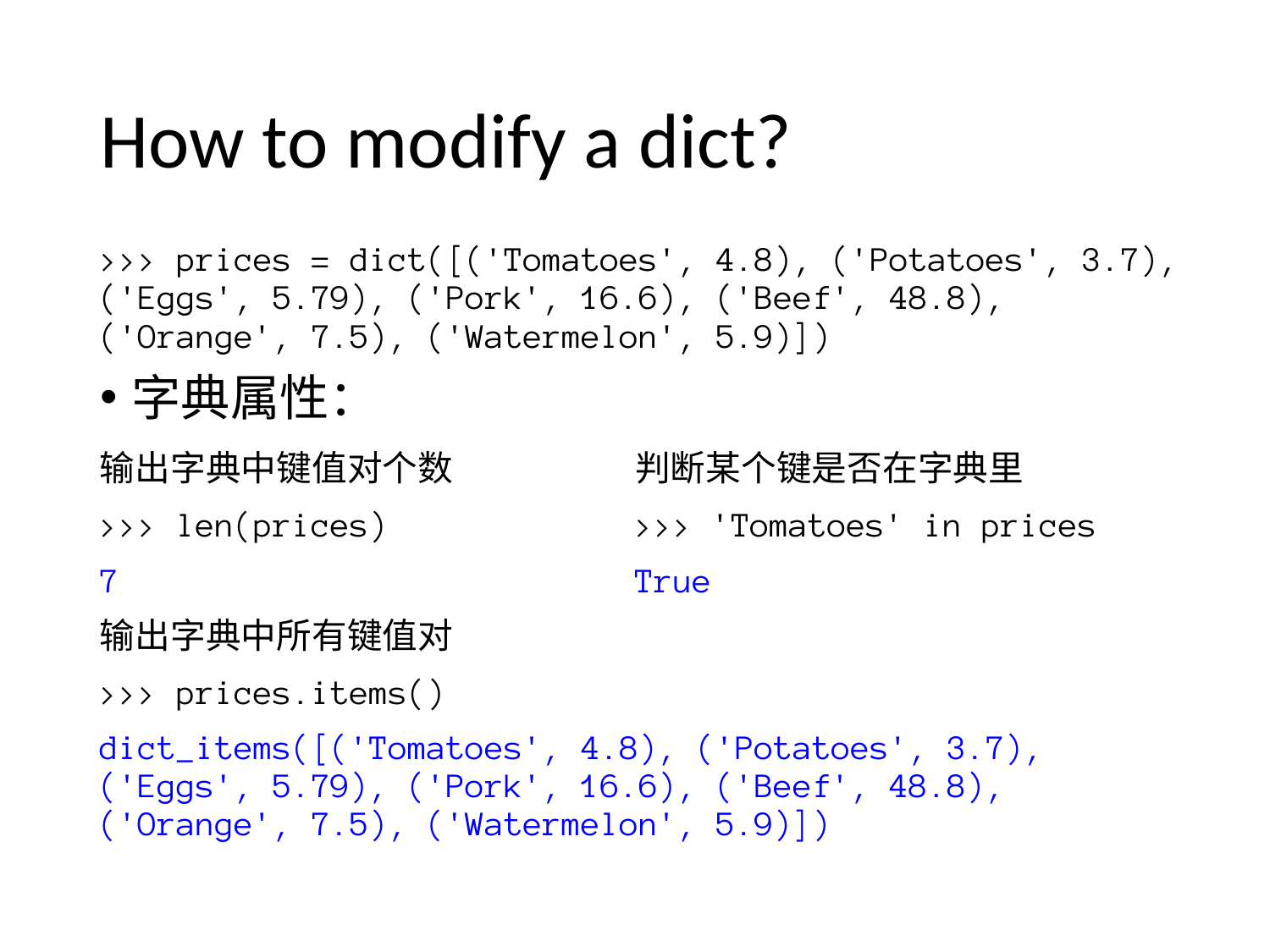

# How to modify a dict?
>>> prices = dict([('Tomatoes', 4.8), ('Potatoes', 3.7), ('Eggs', 5.79), ('Pork', 16.6), ('Beef', 48.8), ('Orange', 7.5), ('Watermelon', 5.9)])
字典属性：
判断某个键是否在字典里
>>> 'Tomatoes' in prices
True

输出字典中键值对个数
>>> len(prices)
7
输出字典中所有键值对
>>> prices.items()
dict_items([('Tomatoes', 4.8), ('Potatoes', 3.7), ('Eggs', 5.79), ('Pork', 16.6), ('Beef', 48.8), ('Orange', 7.5), ('Watermelon', 5.9)])